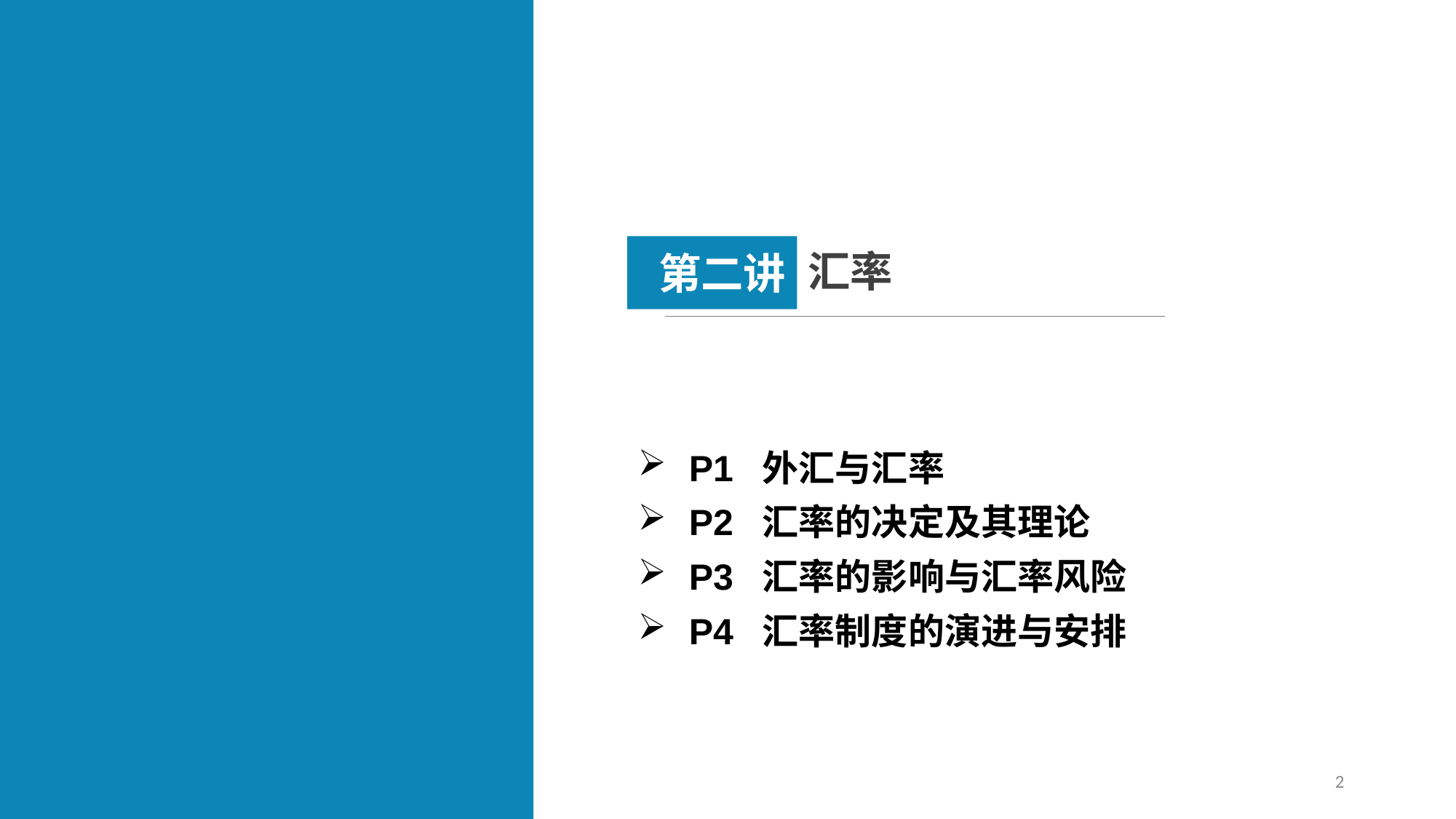

第二讲
汇率
 P1  外汇与汇率
 P2  汇率的决定及其理论
 P3  汇率的影响与汇率风险
 P4  汇率制度的演进与安排
2